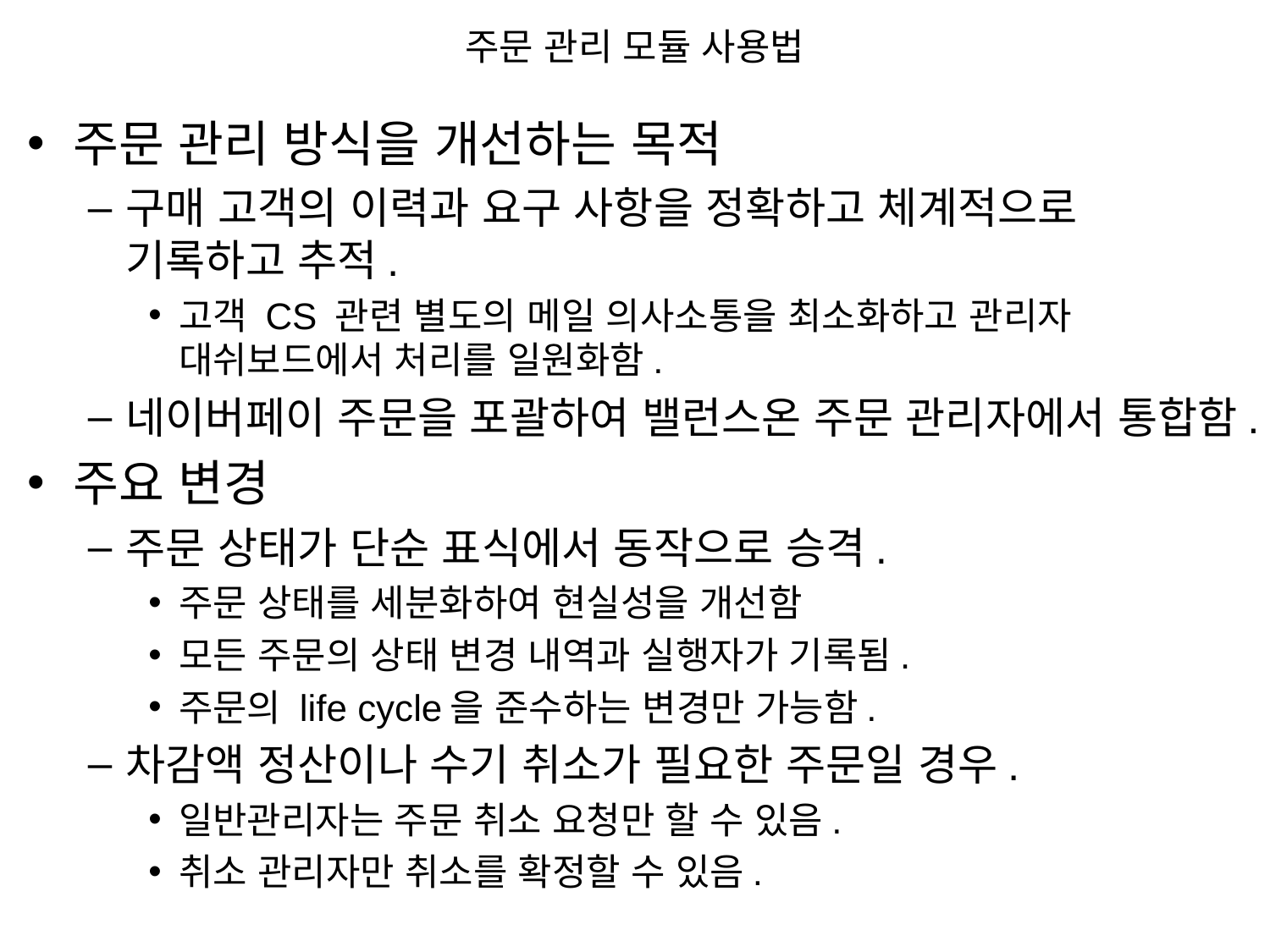

# 주문 관리 모듈 사용법
주문 관리 방식을 개선하는 목적
구매 고객의 이력과 요구 사항을 정확하고 체계적으로 기록하고 추적.
고객 CS 관련 별도의 메일 의사소통을 최소화하고 관리자 대쉬보드에서 처리를 일원화함.
네이버페이 주문을 포괄하여 밸런스온 주문 관리자에서 통합함.
주요 변경
주문 상태가 단순 표식에서 동작으로 승격.
주문 상태를 세분화하여 현실성을 개선함
모든 주문의 상태 변경 내역과 실행자가 기록됨.
주문의 life cycle을 준수하는 변경만 가능함.
차감액 정산이나 수기 취소가 필요한 주문일 경우.
일반관리자는 주문 취소 요청만 할 수 있음.
취소 관리자만 취소를 확정할 수 있음.